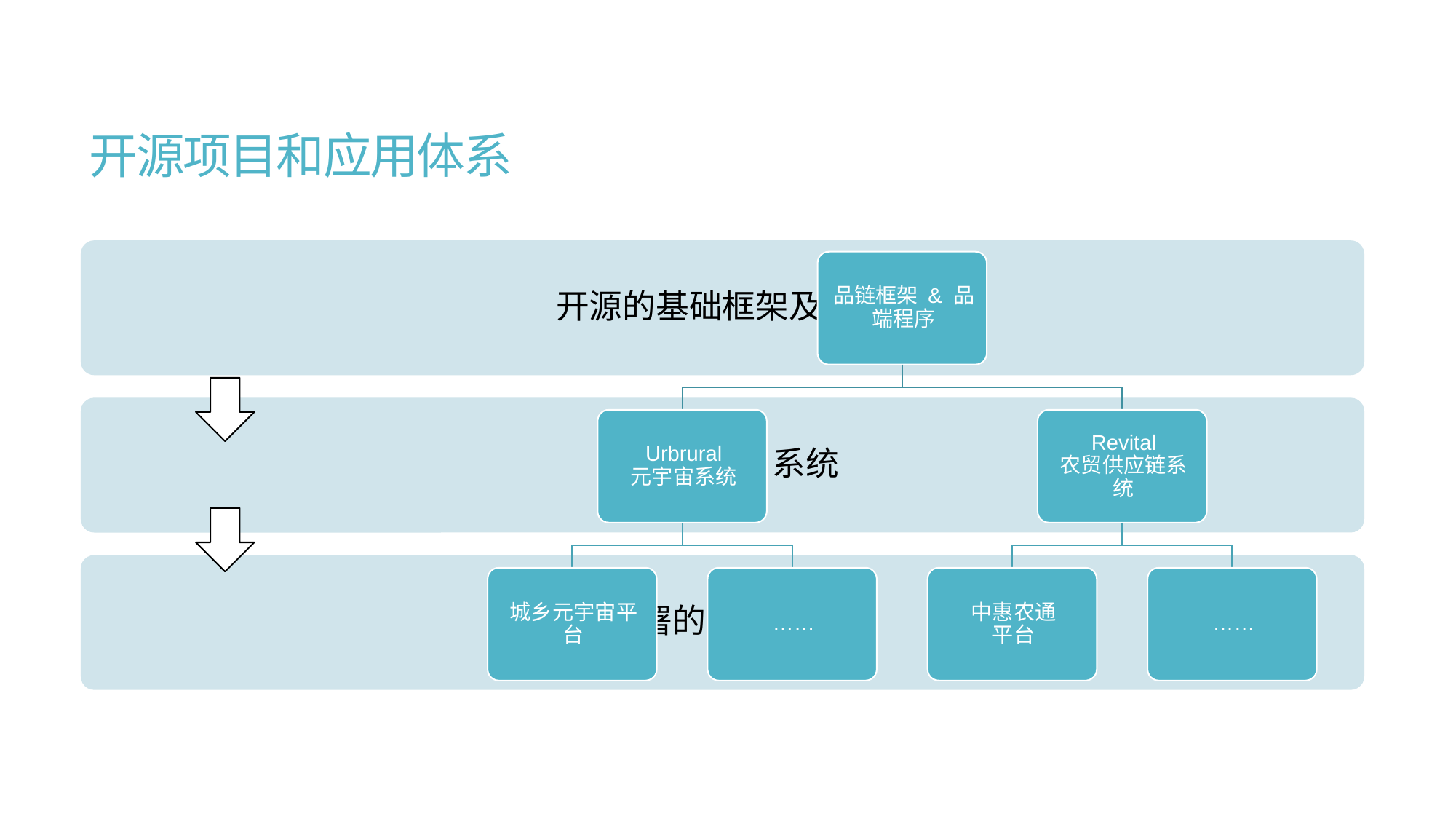

# 开源项目和应用体系
部署的体系平台
研发的应用系统
开源的基础框架及工具
品链框架 & 品端程序
Urbrural
元宇宙系统
城乡元宇宙平台
……
Revital
农贸供应链系统
中惠农通
平台
……